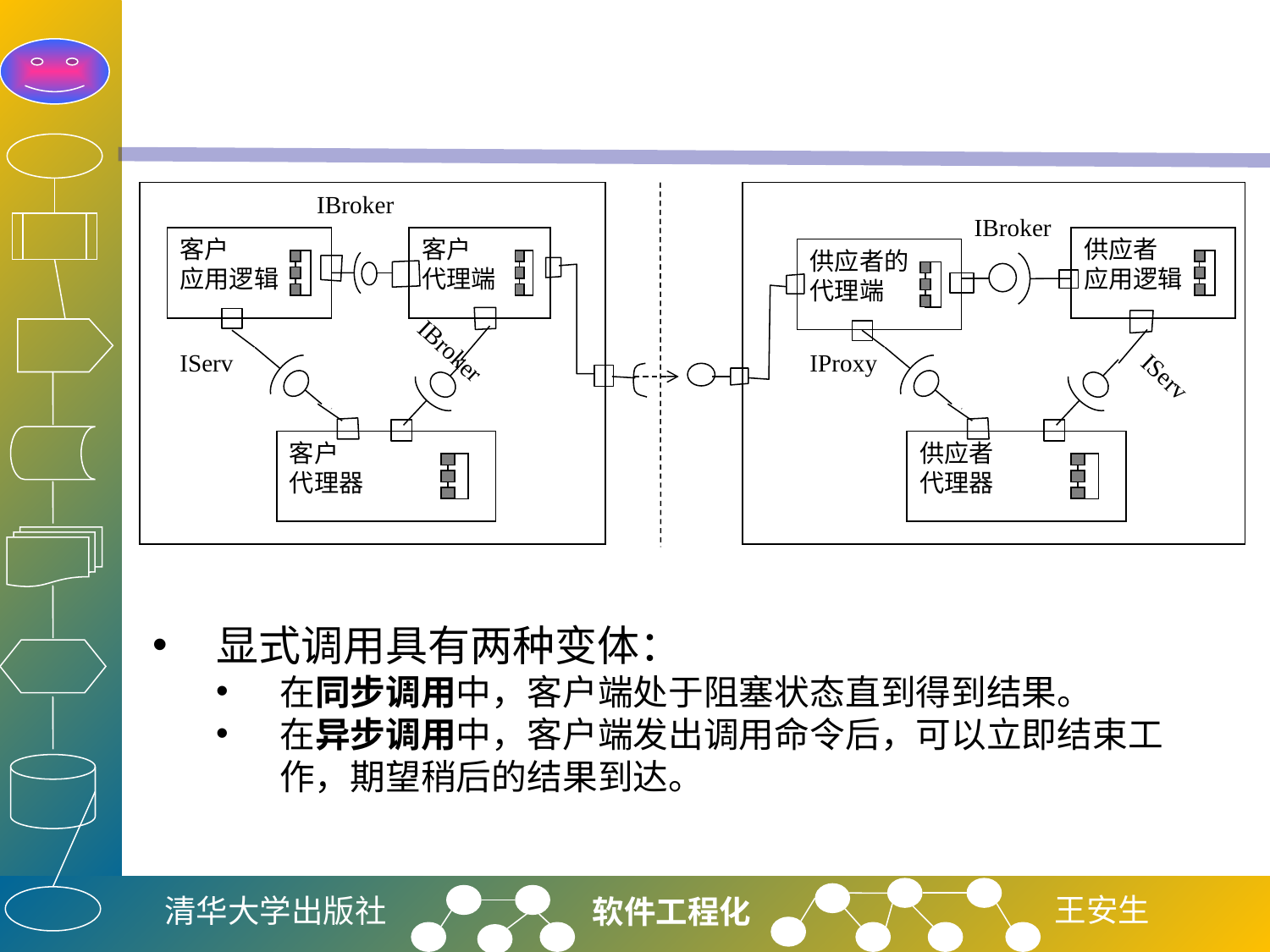

#

IBroker

IBroker

客户
应用逻辑

客户
代理端

供应者
应用逻辑

供应者的
代理端

IBroker
IServ
IProxy

IServ

客户
代理器

供应者
代理器

显式调用具有两种变体：
在同步调用中，客户端处于阻塞状态直到得到结果。
在异步调用中，客户端发出调用命令后，可以立即结束工作，期望稍后的结果到达。